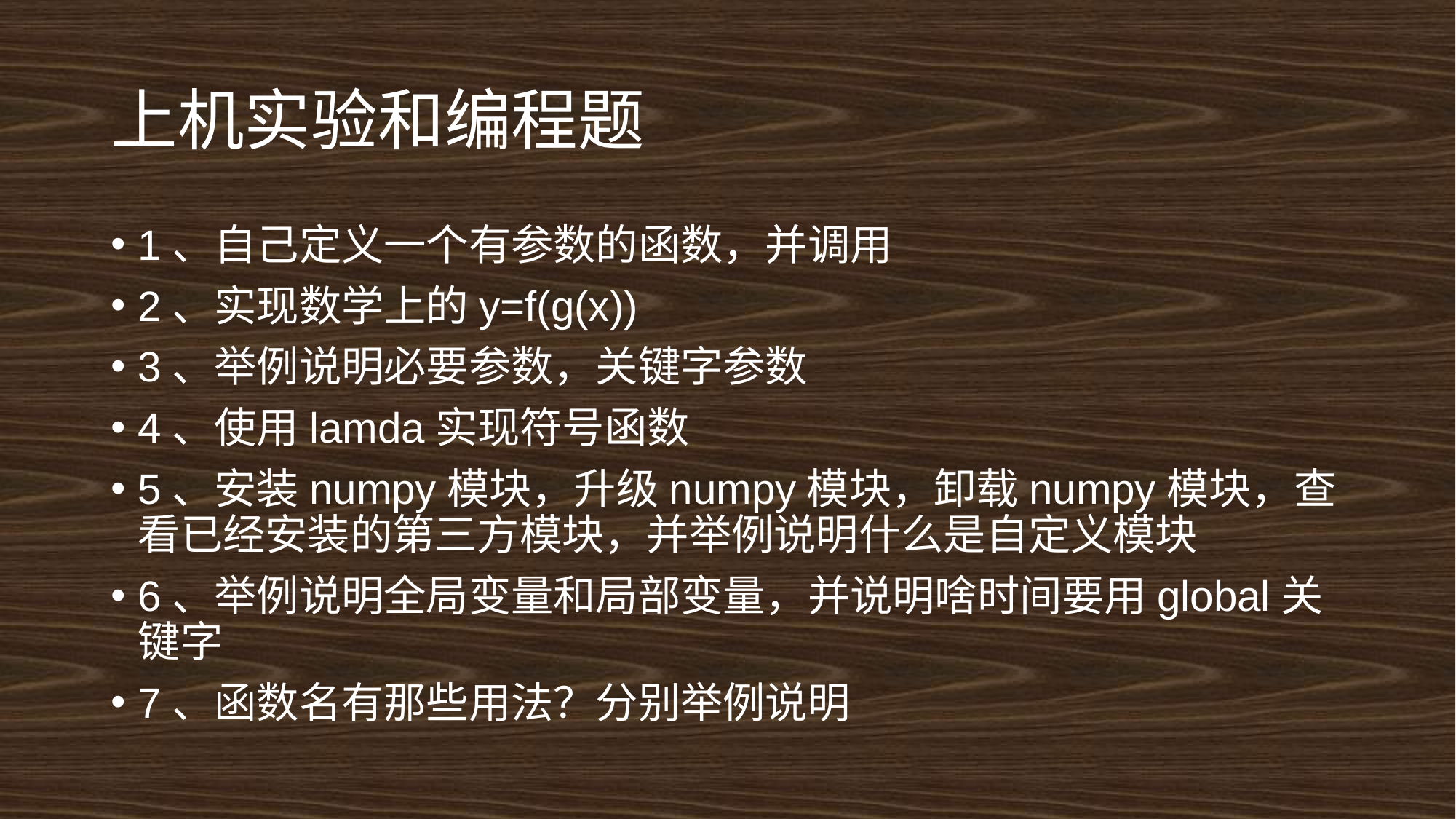

# 上机实验和编程题
1、自己定义一个有参数的函数，并调用
2、实现数学上的y=f(g(x))
3、举例说明必要参数，关键字参数
4、使用lamda实现符号函数
5、安装numpy模块，升级numpy模块，卸载numpy模块，查看已经安装的第三方模块，并举例说明什么是自定义模块
6、举例说明全局变量和局部变量，并说明啥时间要用global关键字
7、函数名有那些用法？分别举例说明